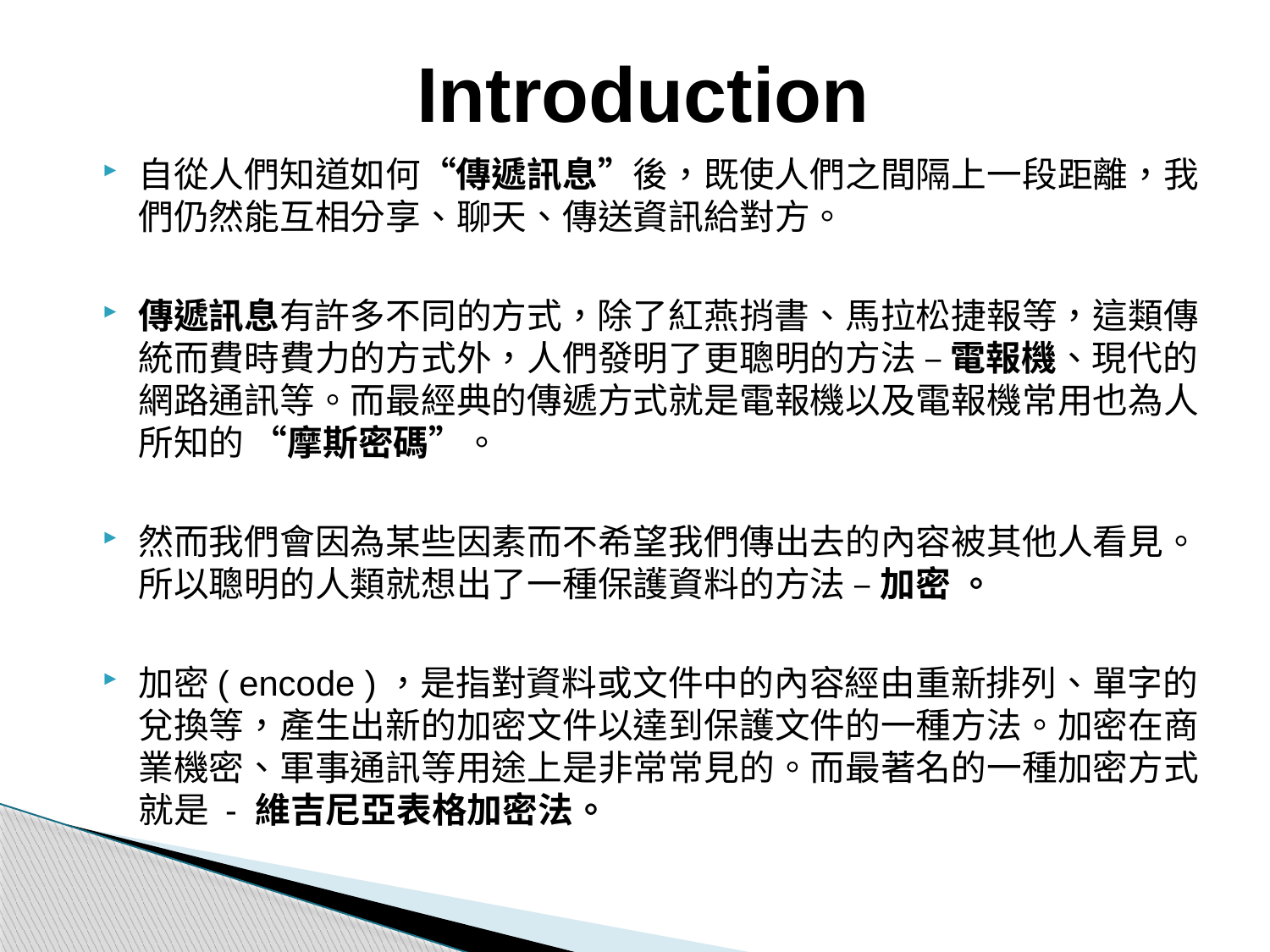

# Introduction
自從人們知道如何“傳遞訊息”後，既使人們之間隔上一段距離，我們仍然能互相分享、聊天、傳送資訊給對方。

傳遞訊息有許多不同的方式，除了紅燕捎書、馬拉松捷報等，這類傳統而費時費力的方式外，人們發明了更聰明的方法 – 電報機、現代的網路通訊等。而最經典的傳遞方式就是電報機以及電報機常用也為人所知的 “摩斯密碼”。

然而我們會因為某些因素而不希望我們傳出去的內容被其他人看見。所以聰明的人類就想出了一種保護資料的方法 – 加密 。

加密( encode )，是指對資料或文件中的內容經由重新排列、單字的兌換等，產生出新的加密文件以達到保護文件的一種方法。加密在商業機密、軍事通訊等用途上是非常常見的。而最著名的一種加密方式就是 - 維吉尼亞表格加密法。